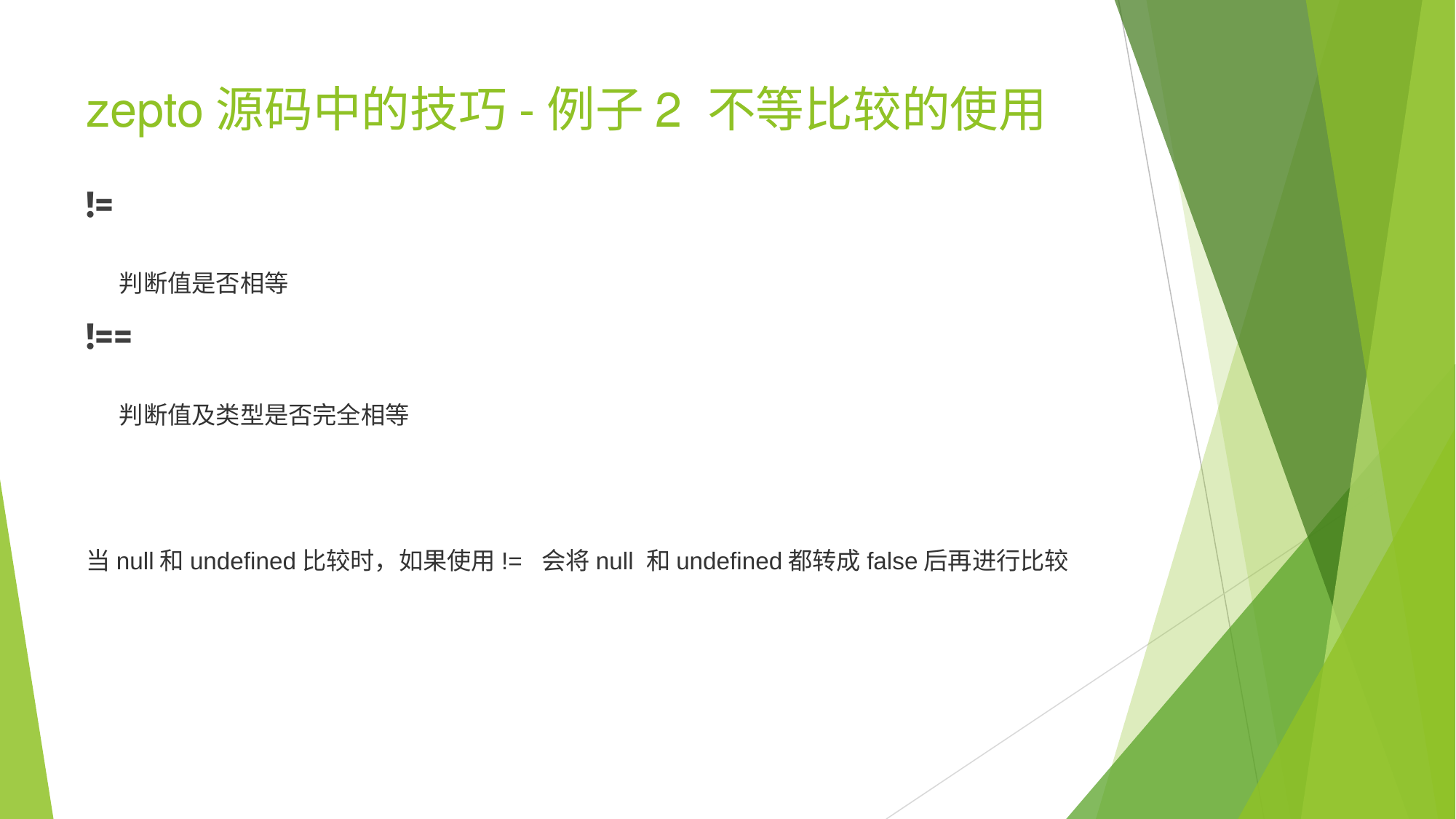

# zepto源码中的技巧-例子2 不等比较的使用
!=
     判断值是否相等
!==
     判断值及类型是否完全相等

当null和undefined比较时，如果使用!=  会将null 和undefined都转成false后再进行比较